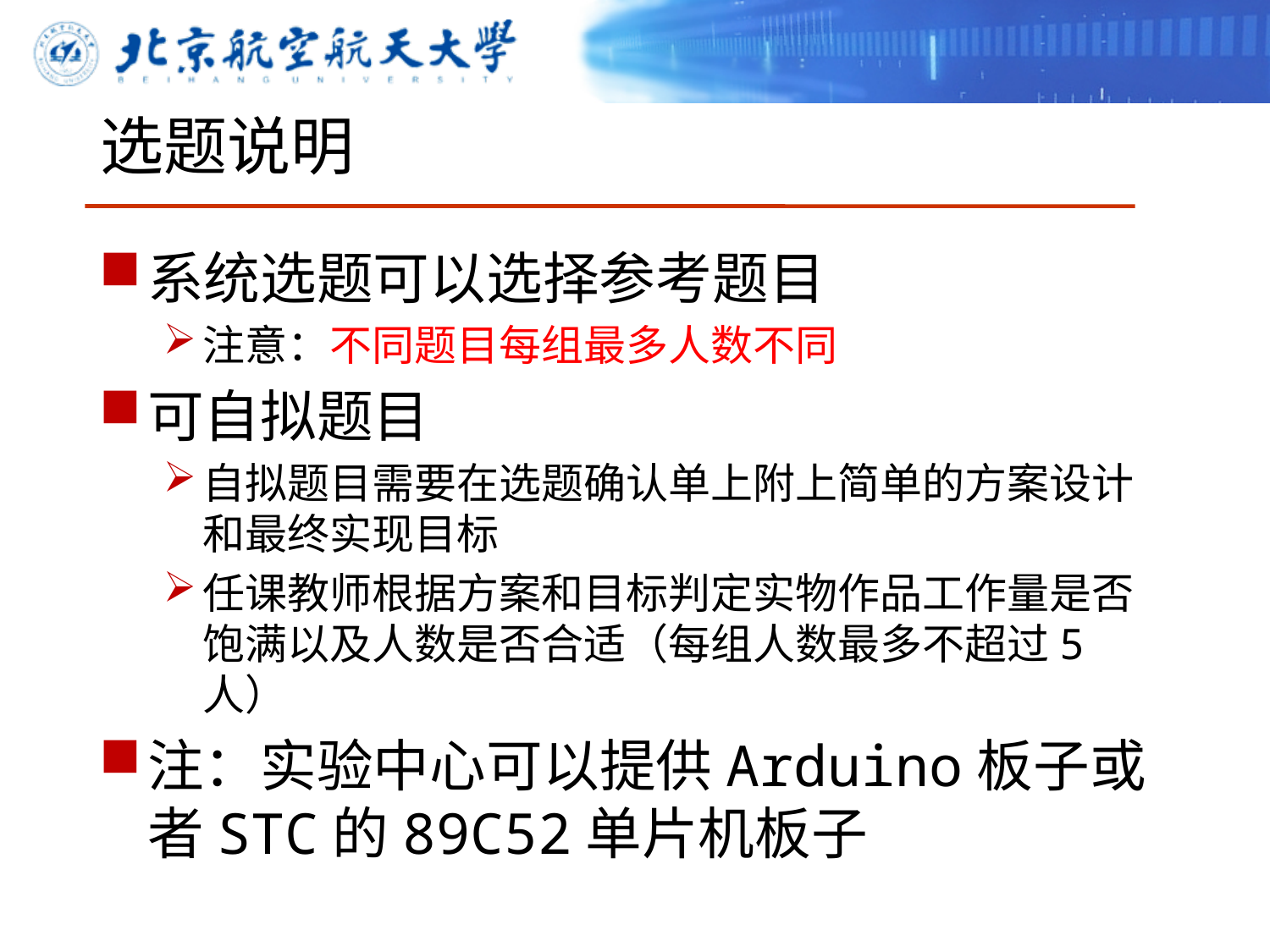

# 选题说明
系统选题可以选择参考题目
注意：不同题目每组最多人数不同
可自拟题目
自拟题目需要在选题确认单上附上简单的方案设计和最终实现目标
任课教师根据方案和目标判定实物作品工作量是否饱满以及人数是否合适（每组人数最多不超过5人）
注：实验中心可以提供Arduino板子或者STC的89C52单片机板子